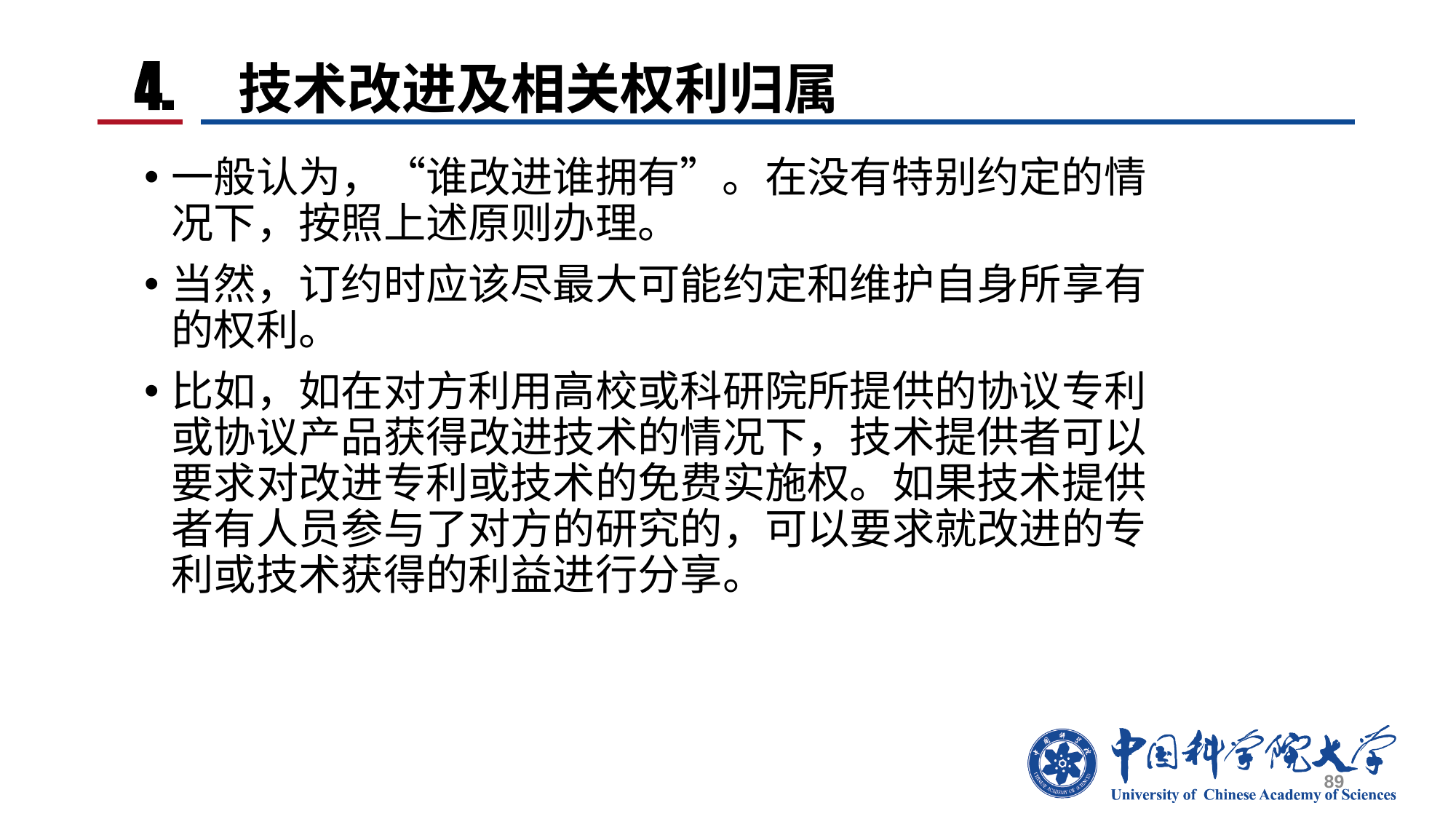

89
# 4.    技术改进及相关权利归属
一般认为，“谁改进谁拥有”。在没有特别约定的情况下，按照上述原则办理。
当然，订约时应该尽最大可能约定和维护自身所享有的权利。
比如，如在对方利用高校或科研院所提供的协议专利或协议产品获得改进技术的情况下，技术提供者可以要求对改进专利或技术的免费实施权。如果技术提供者有人员参与了对方的研究的，可以要求就改进的专利或技术获得的利益进行分享。